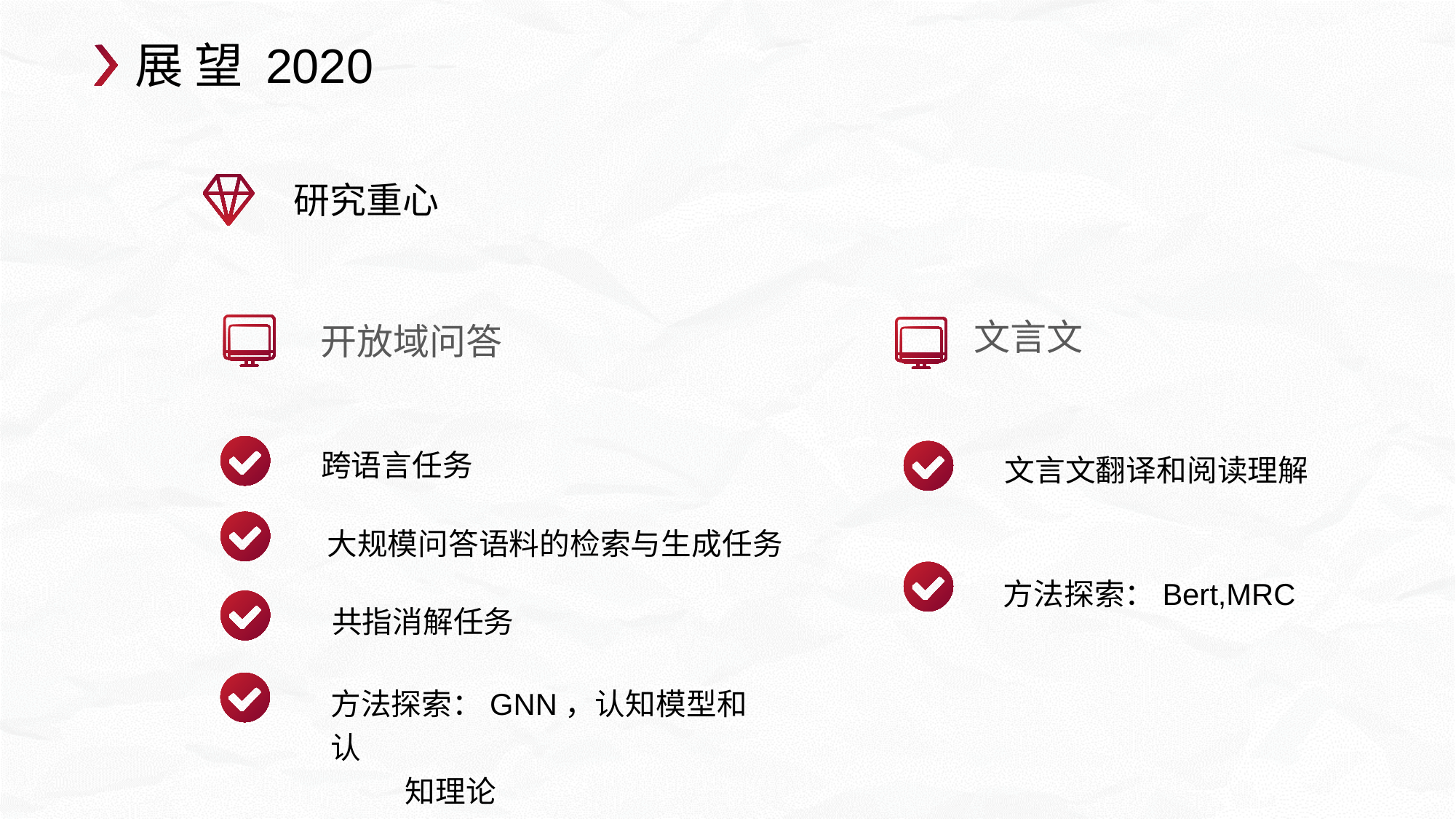

展 望 2020

研究重心

文言文
开放域问答

跨语言任务

文言文翻译和阅读理解

大规模问答语料的检索与生成任务

方法探索：Bert,MRC
共指消解任务

方法探索：GNN，认知模型和认
          知理论